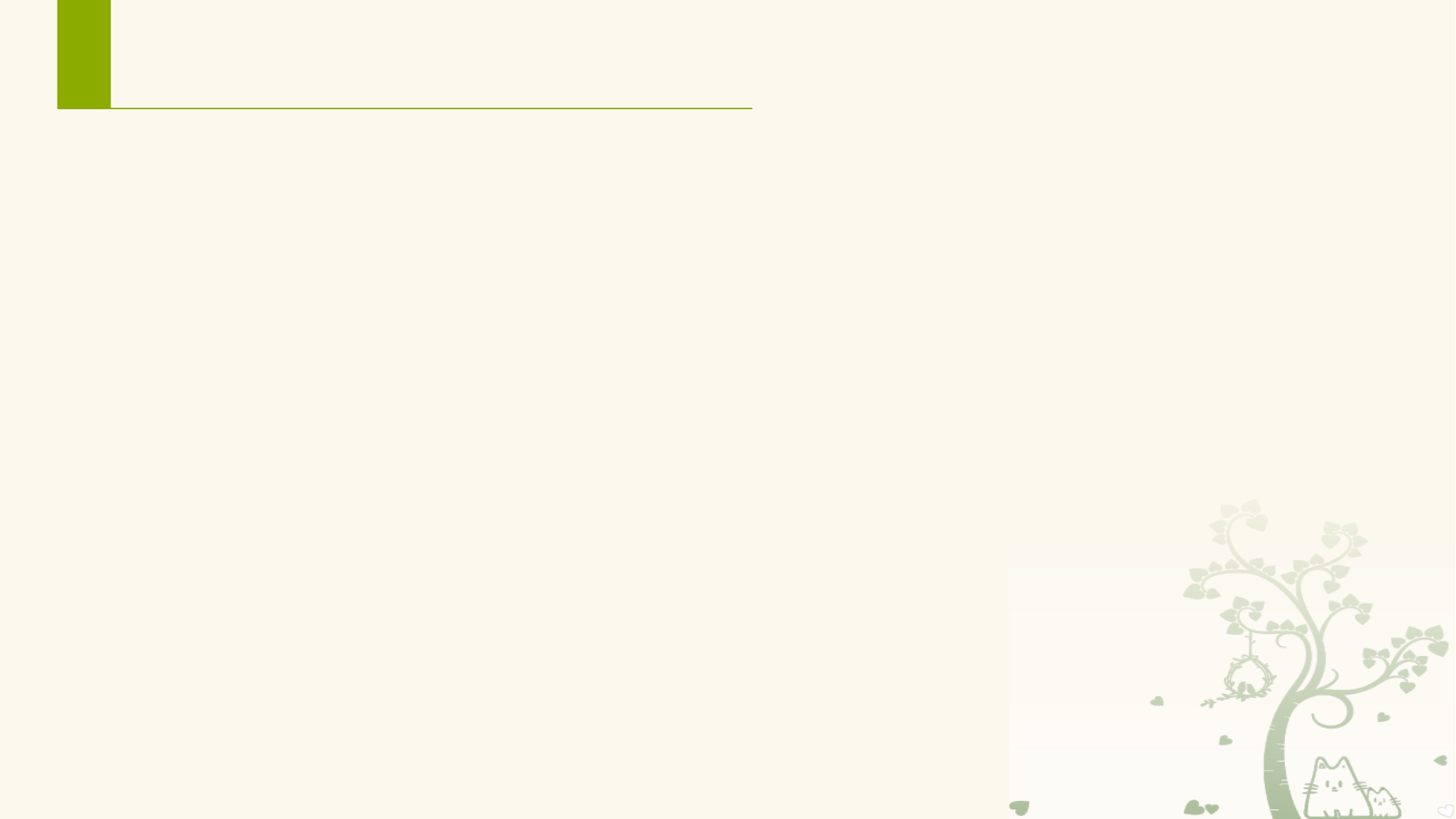

# 短信服务
SmsManager是Android提供的短信管理服务，用于管理短信操作，SmsManager提供了一系列方法用于发送短信。
divideMessage()当短信超过 SMS 消息的最大长度时，将短信分割为几块
sendDataMessage()发送一个基于 SMS 的数据到指定的应用程序端口。
sendMultipartTextMessage()发送一个基于SMS的多部分文本，调用者应用已经通过调用divideMessage (String text)将消息分割成正确的大小
sendTextMessage()发送一个基于 SMS 的文本。